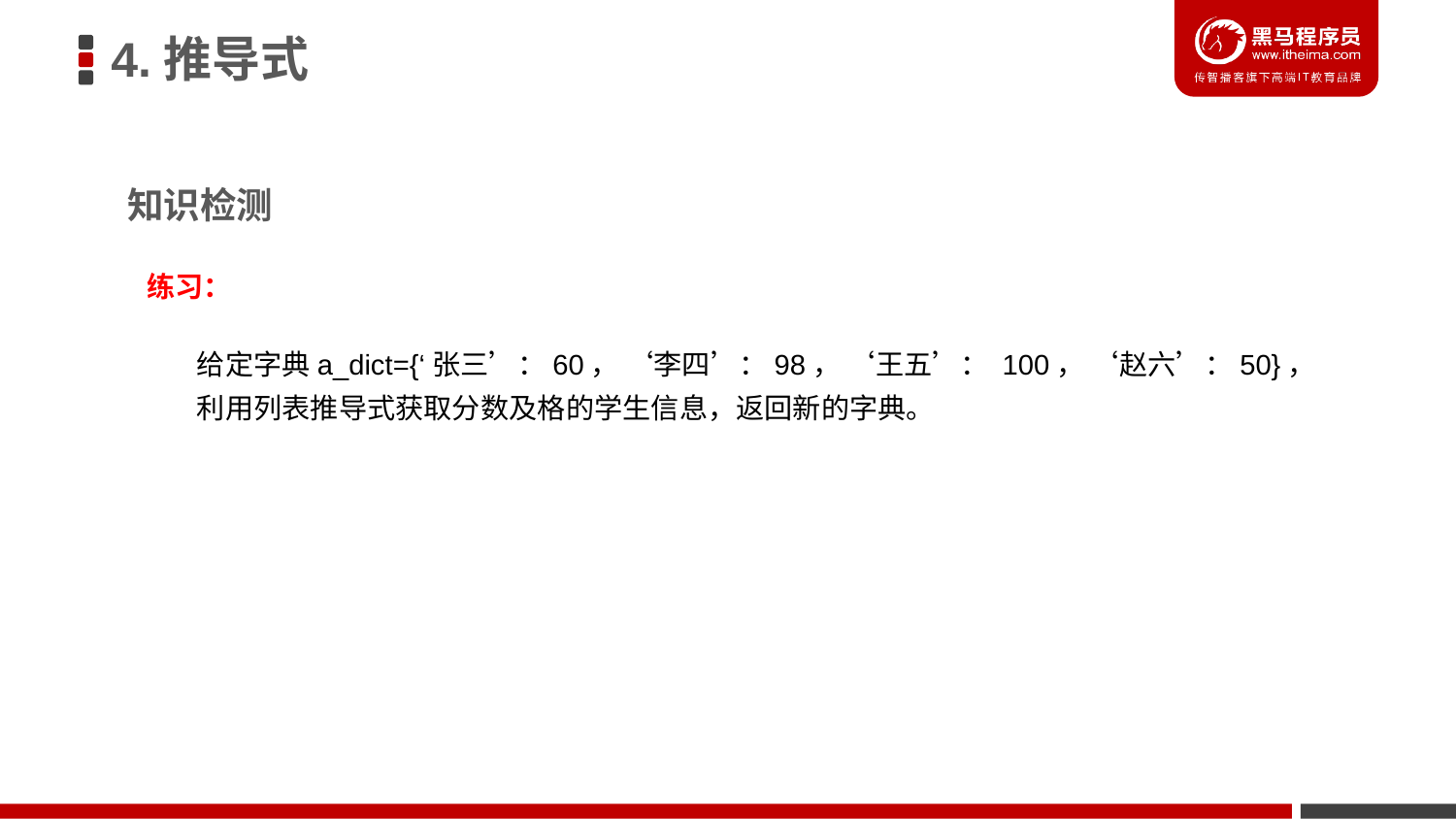

4.推导式
知识检测
练习：
给定字典a_dict={‘张三’：60， ‘李四’：98， ‘王五’： 100， ‘赵六’：50}，
利用列表推导式获取分数及格的学生信息，返回新的字典。